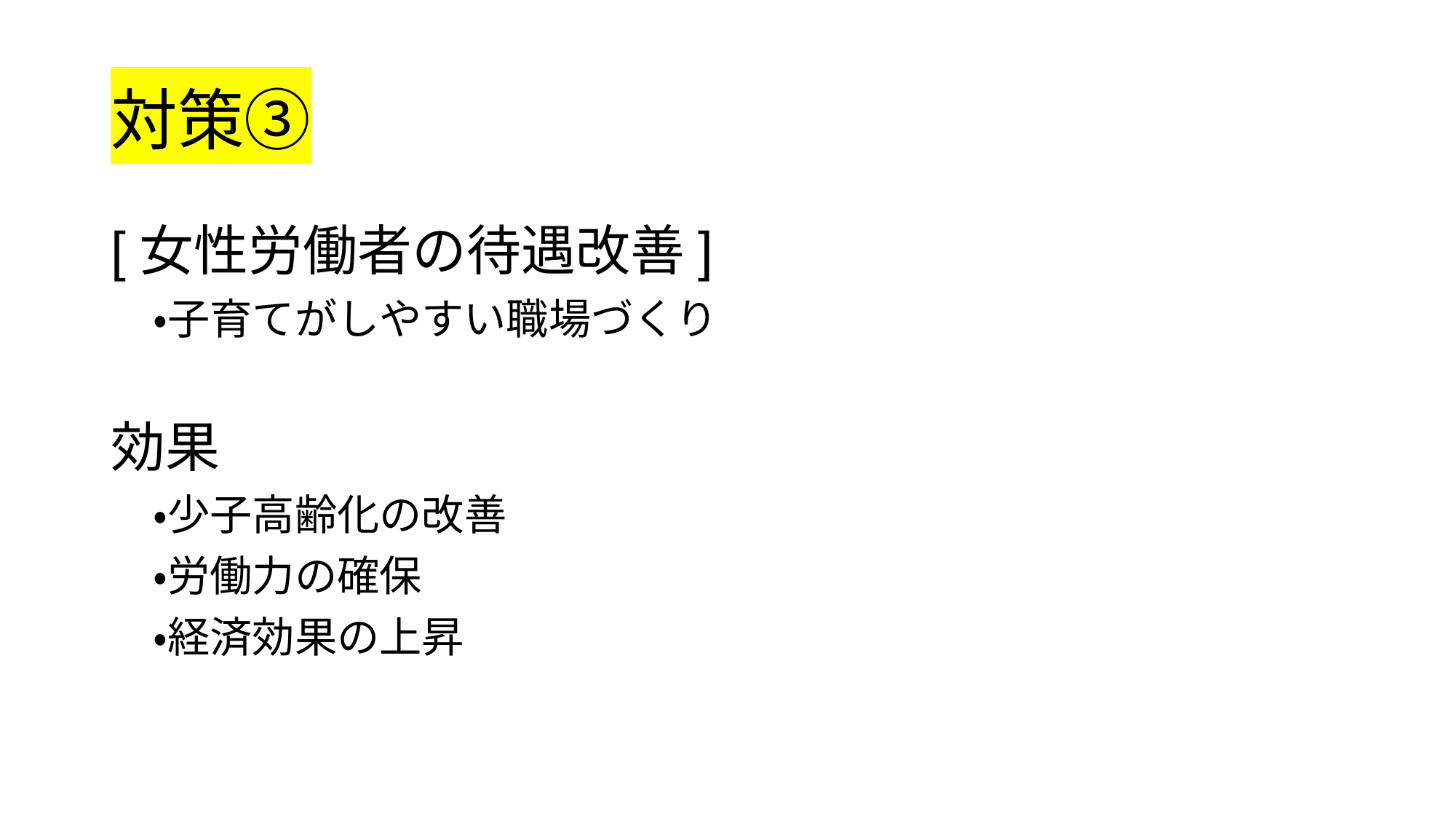

# 対策③
[女性労働者の待遇改善]
　・子育てがしやすい職場づくり

効果
　・少子高齢化の改善
　・労働力の確保
　・経済効果の上昇